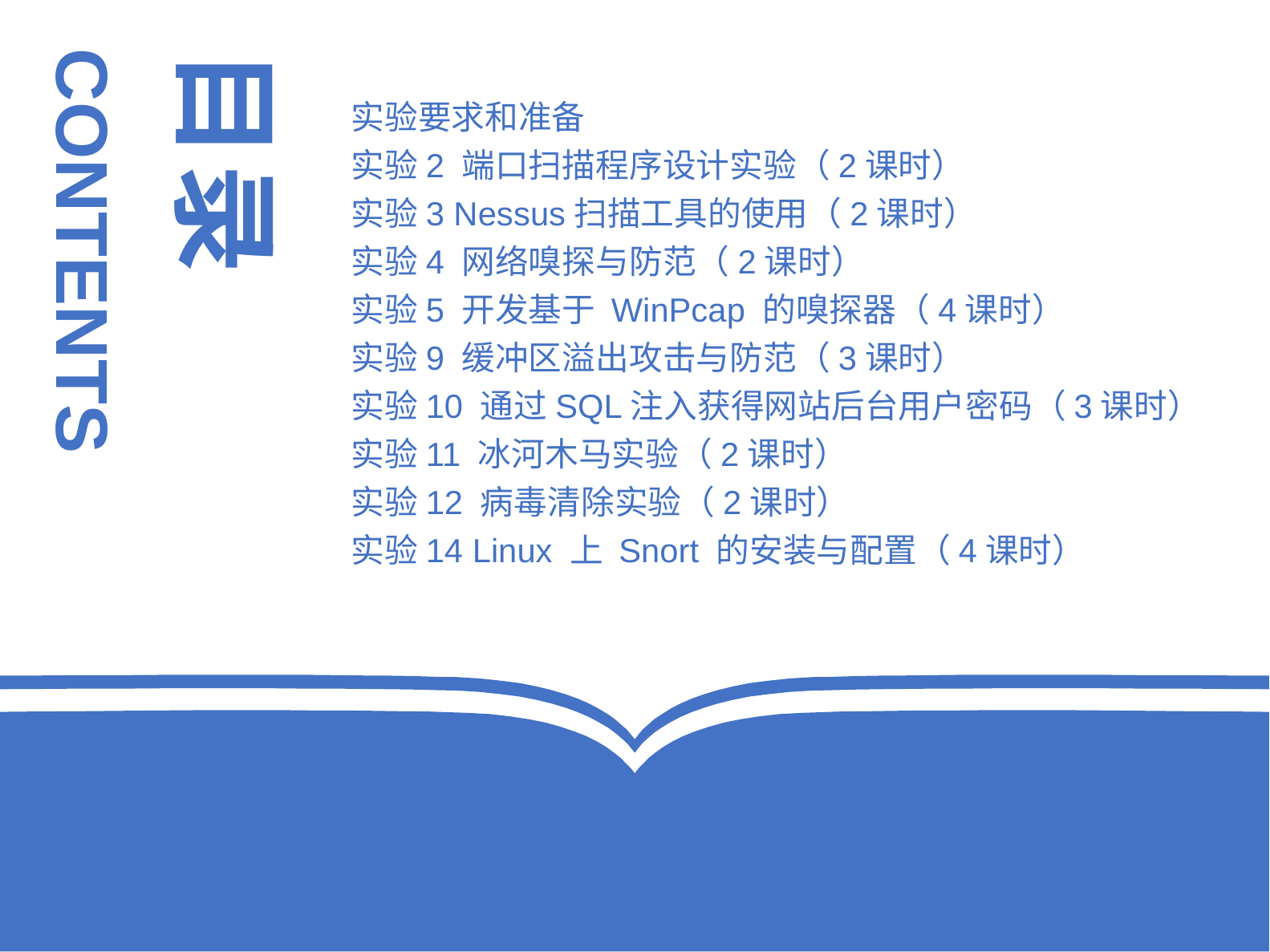

CONTENTS
目录
实验要求和准备
实验2 端口扫描程序设计实验（2课时）
实验3 Nessus扫描工具的使用（2课时）
实验4 网络嗅探与防范（2课时）
实验5 开发基于 WinPcap 的嗅探器（4课时）
实验9 缓冲区溢出攻击与防范（3课时）
实验10 通过SQL注入获得网站后台用户密码（3课时）
实验11 冰河木马实验（2课时）
实验12 病毒清除实验（2课时）
实验14 Linux 上 Snort 的安装与配置（4课时）